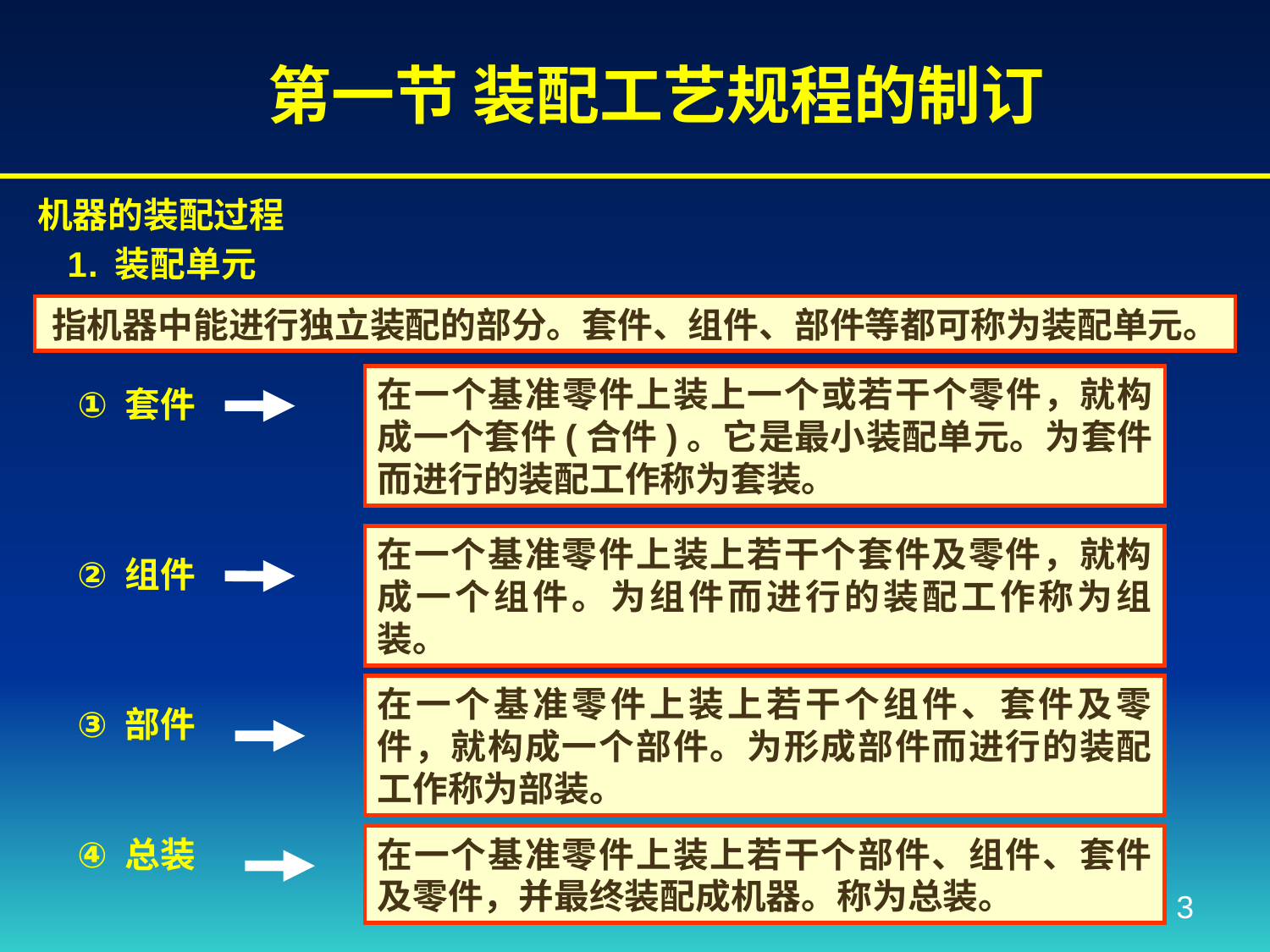

第一节 装配工艺规程的制订
机器的装配过程
装配单元
指机器中能进行独立装配的部分。套件、组件、部件等都可称为装配单元。
在一个基准零件上装上一个或若干个零件，就构成一个套件(合件)。它是最小装配单元。为套件而进行的装配工作称为套装。
套件

在一个基准零件上装上若干个套件及零件，就构成一个组件。为组件而进行的装配工作称为组装。
组件

在一个基准零件上装上若干个组件、套件及零件，就构成一个部件。为形成部件而进行的装配工作称为部装。
部件

总装
在一个基准零件上装上若干个部件、组件、套件及零件，并最终装配成机器。称为总装。

3